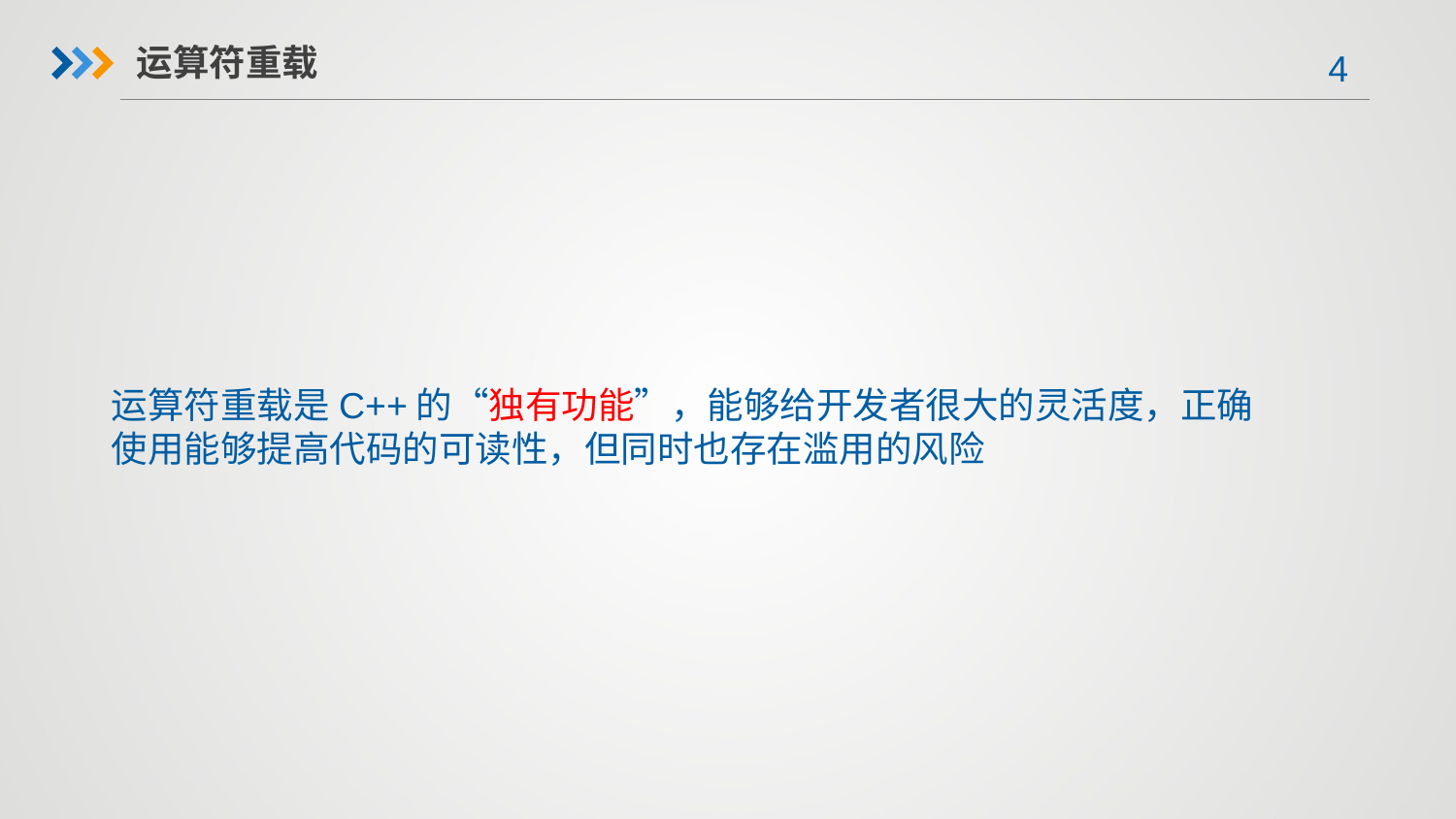

运算符重载
运算符重载是C++的“独有功能”，能够给开发者很大的灵活度，正确使用能够提高代码的可读性，但同时也存在滥用的风险